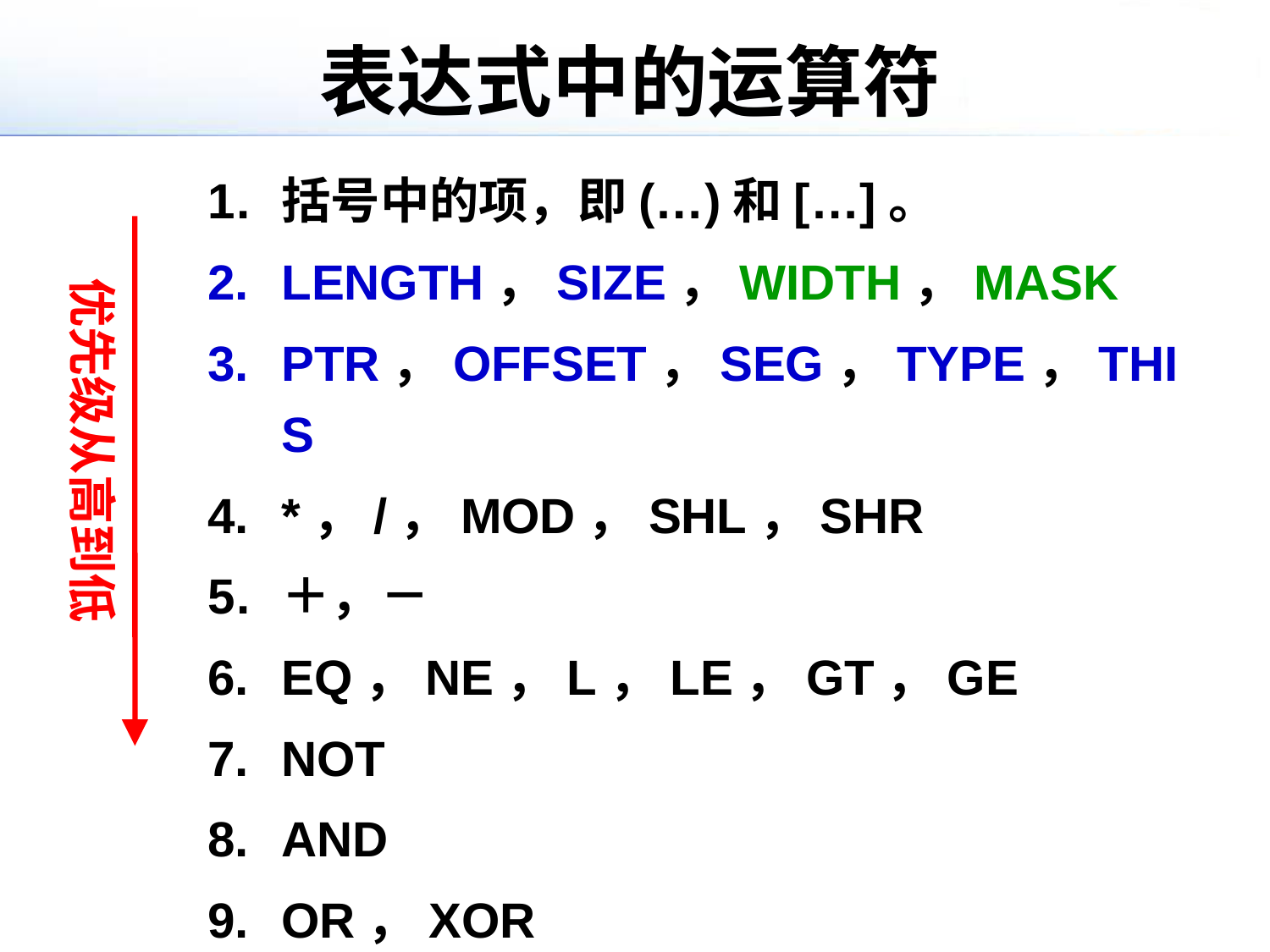

# 表达式中的运算符
括号中的项，即(…)和[…]。
LENGTH，SIZE，WIDTH，MASK
PTR，OFFSET，SEG，TYPE，THIS
*，/，MOD，SHL，SHR
＋，－
EQ，NE，L，LE，GT，GE
NOT
AND
OR，XOR

优先级从高到低